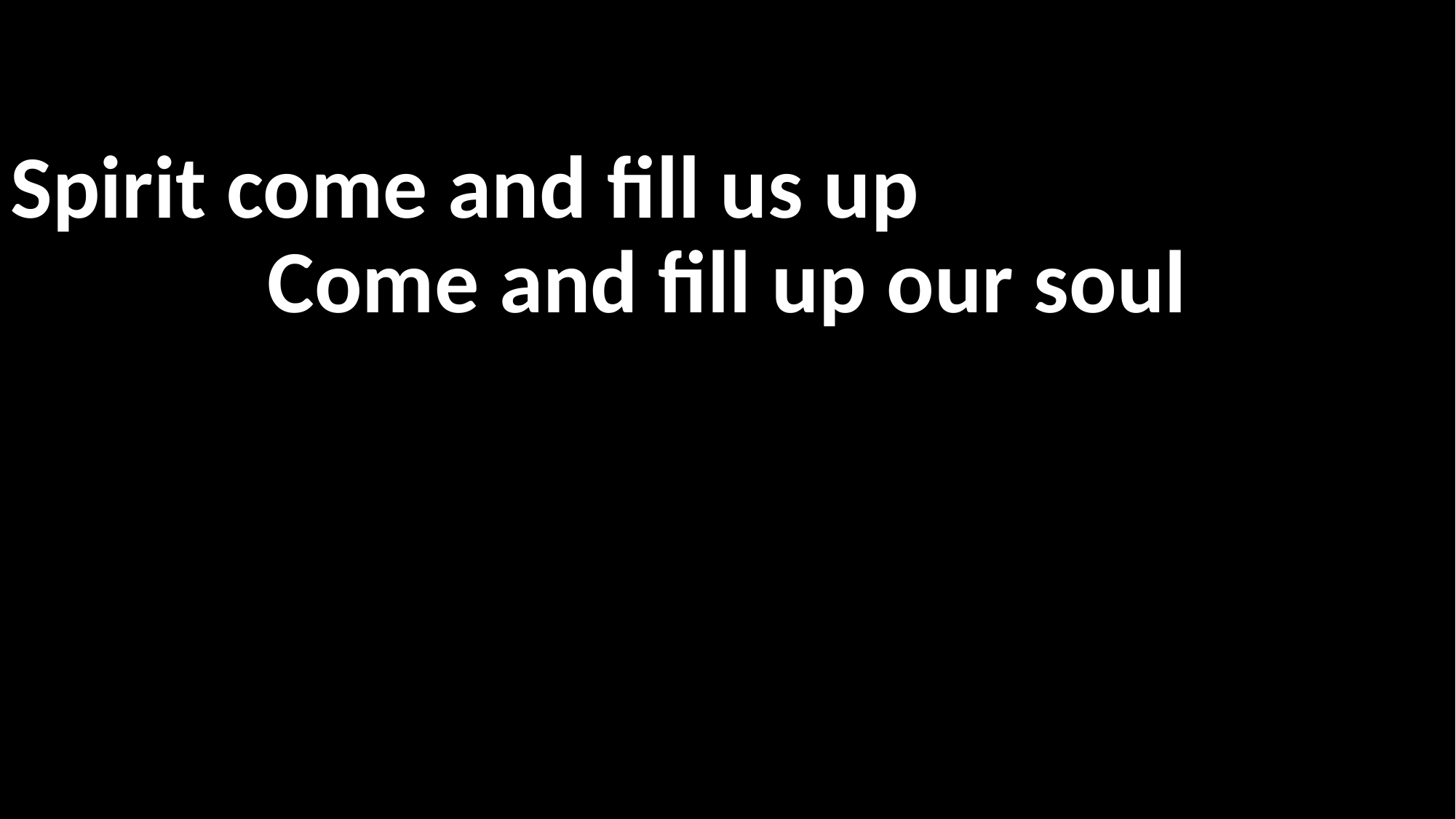

Spirit come and fill us up
Come and fill up our soul
성령이여 내 영혼을
충만케 하소서